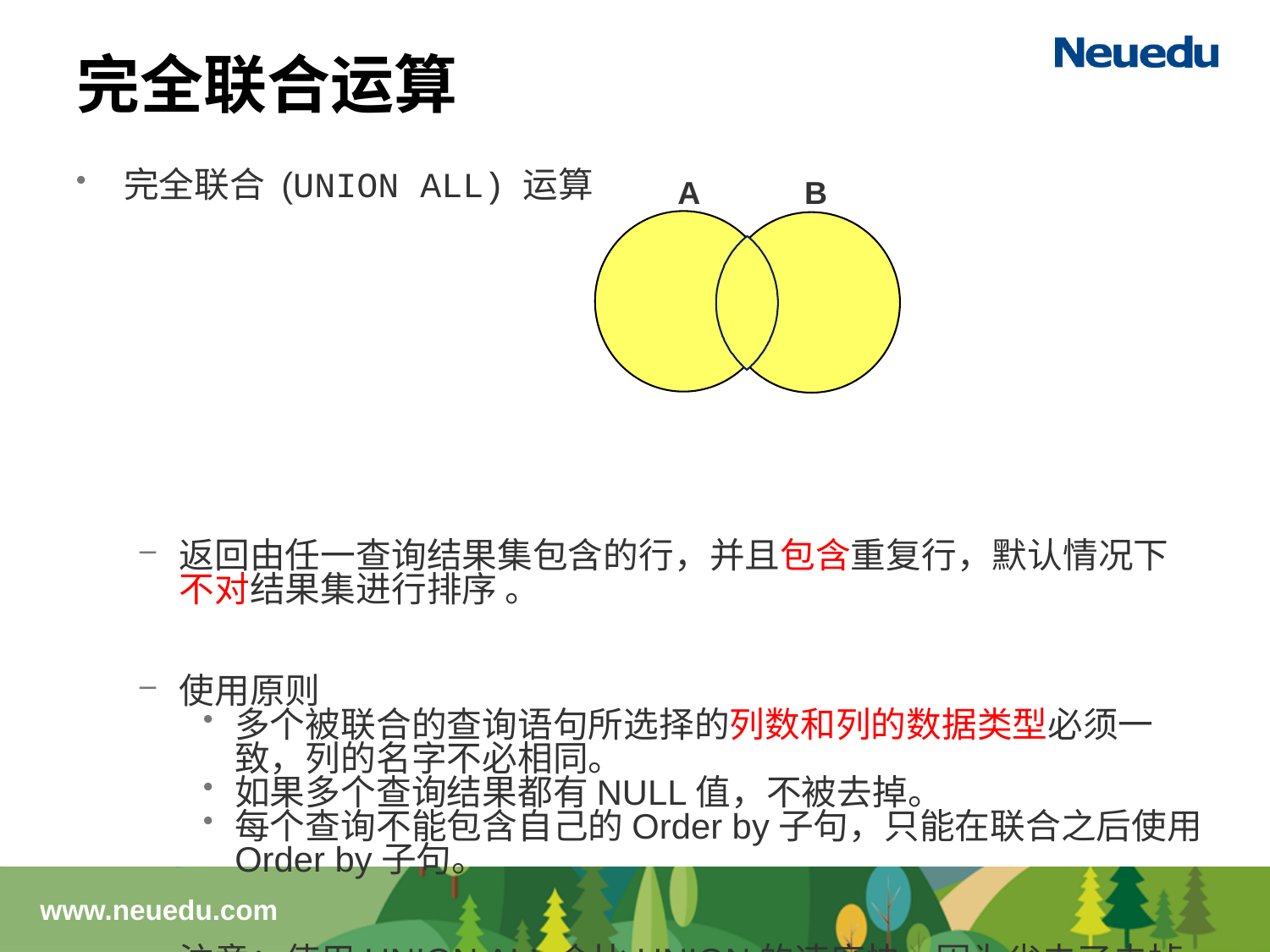

# 完全联合运算
完全联合 (UNION ALL) 运算

返回由任一查询结果集包含的行，并且包含重复行，默认情况下不对结果集进行排序 。

使用原则
多个被联合的查询语句所选择的列数和列的数据类型必须一致，列的名字不必相同。
如果多个查询结果都有NULL值，不被去掉。
每个查询不能包含自己的Order by子句，只能在联合之后使用Order by子句。

注意：使用UNION ALL会比UNION的速度快，因为省去了去掉重复记录和排序的时间。

A
B